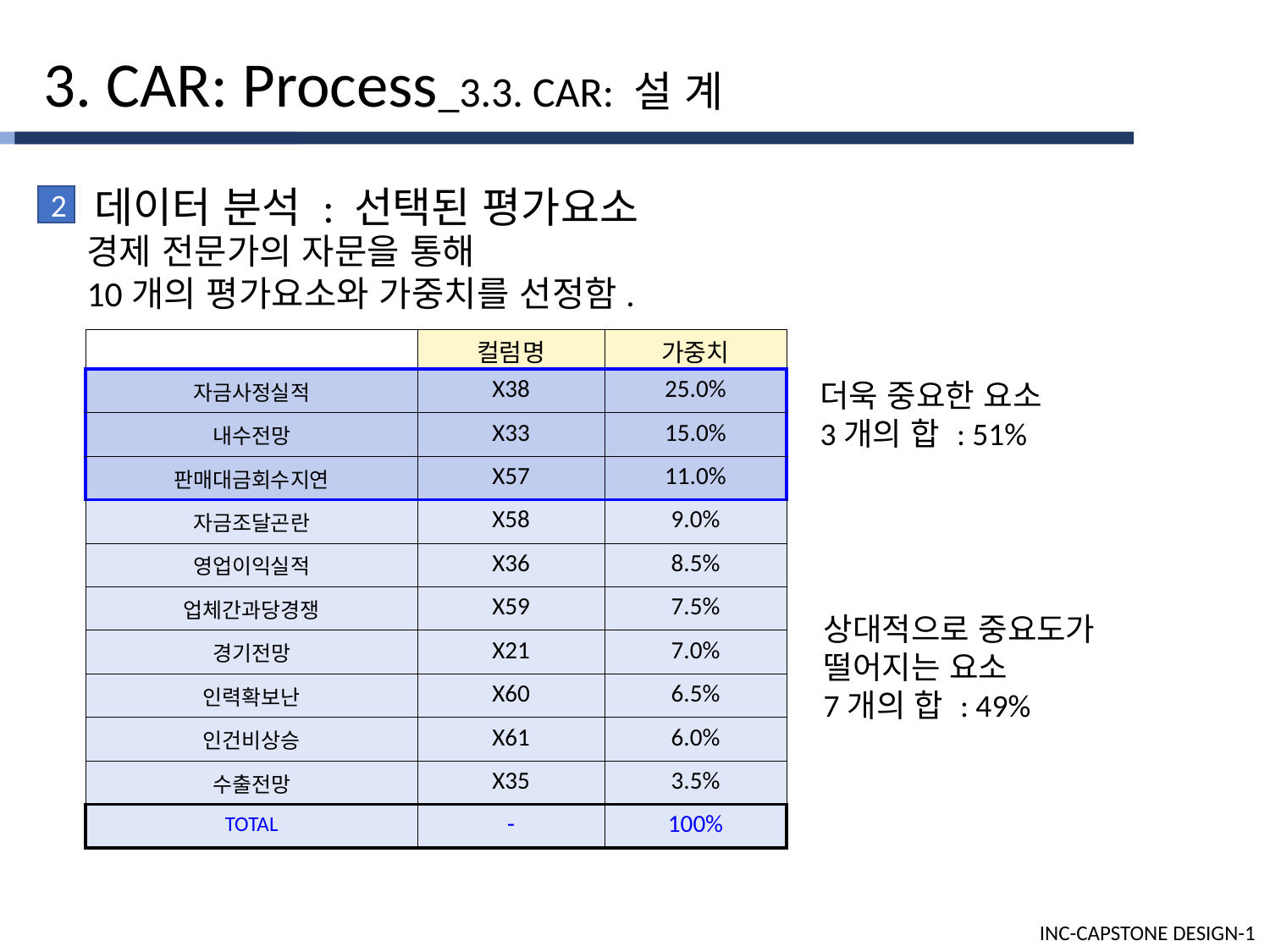

3. CAR: Process_3.3. CAR: 설 계

    데이터 분석 : 선택된 평가요소
2
경제 전문가의 자문을 통해
10개의 평가요소와 가중치를 선정함.
|  | 컬럼명 | 가중치 |
| --- | --- | --- |
| 자금사정실적 | X38 | 25.0% |
| 내수전망 | X33 | 15.0% |
| 판매대금회수지연 | X57 | 11.0% |
| 자금조달곤란 | X58 | 9.0% |
| 영업이익실적 | X36 | 8.5% |
| 업체간과당경쟁 | X59 | 7.5% |
| 경기전망 | X21 | 7.0% |
| 인력확보난 | X60 | 6.5% |
| 인건비상승 | X61 | 6.0% |
| 수출전망 | X35 | 3.5% |
| TOTAL | - | 100% |
더욱 중요한 요소
3개의 합 : 51%
상대적으로 중요도가
떨어지는 요소
7개의 합 : 49%